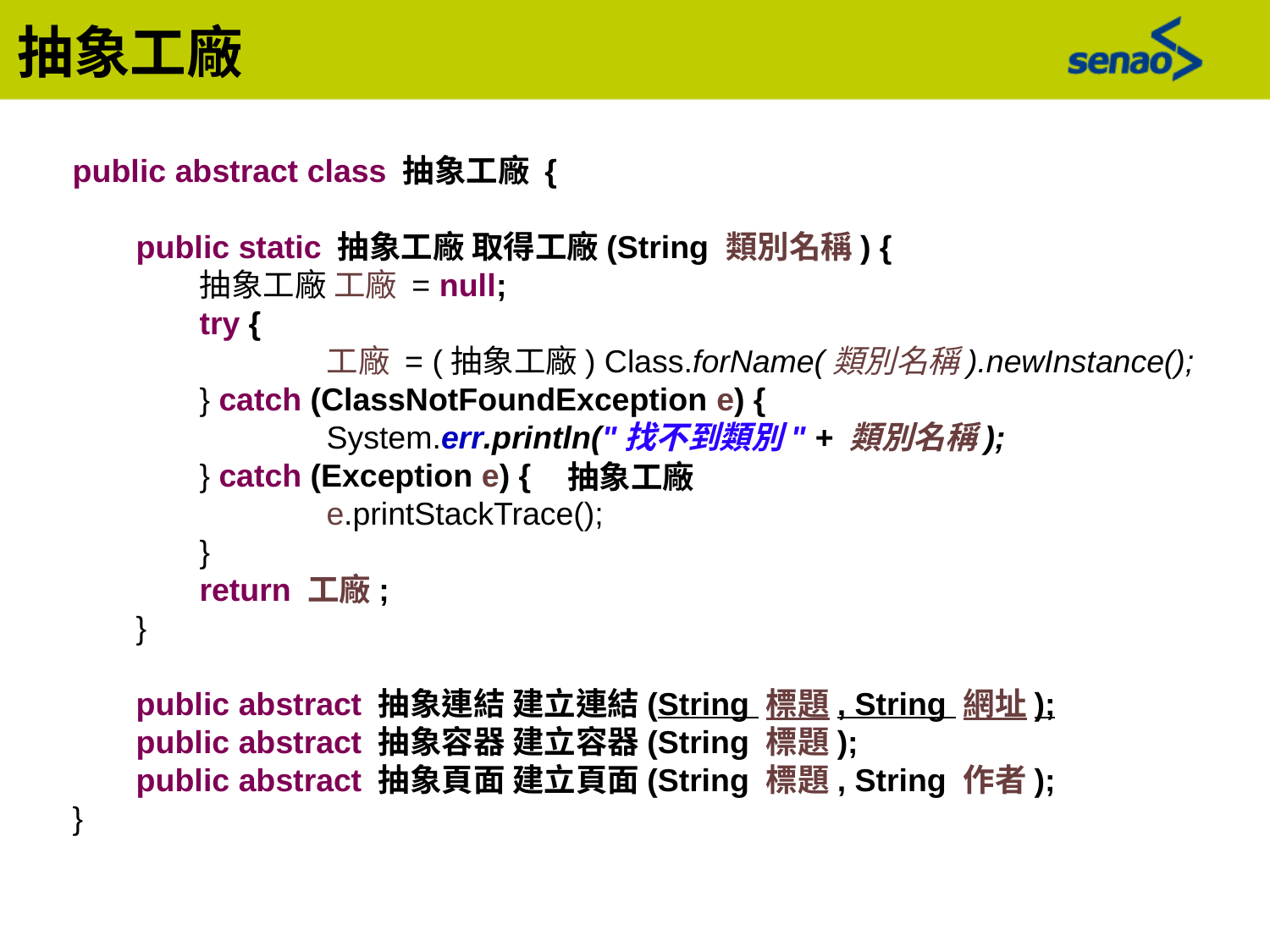

抽象工廠
public abstract class 抽象工廠 {

public static 抽象工廠 取得工廠(String 類別名稱) {
抽象工廠 工廠 = null;
try {
	工廠 = (抽象工廠) Class.forName(類別名稱).newInstance();
} catch (ClassNotFoundException e) {
	System.err.println("找不到類別" + 類別名稱);
} catch (Exception e) {
	e.printStackTrace();
}
return 工廠;
}

public abstract 抽象連結 建立連結(String 標題, String 網址);
public abstract 抽象容器 建立容器(String 標題);
public abstract 抽象頁面 建立頁面(String 標題, String 作者);
}
抽象工廠